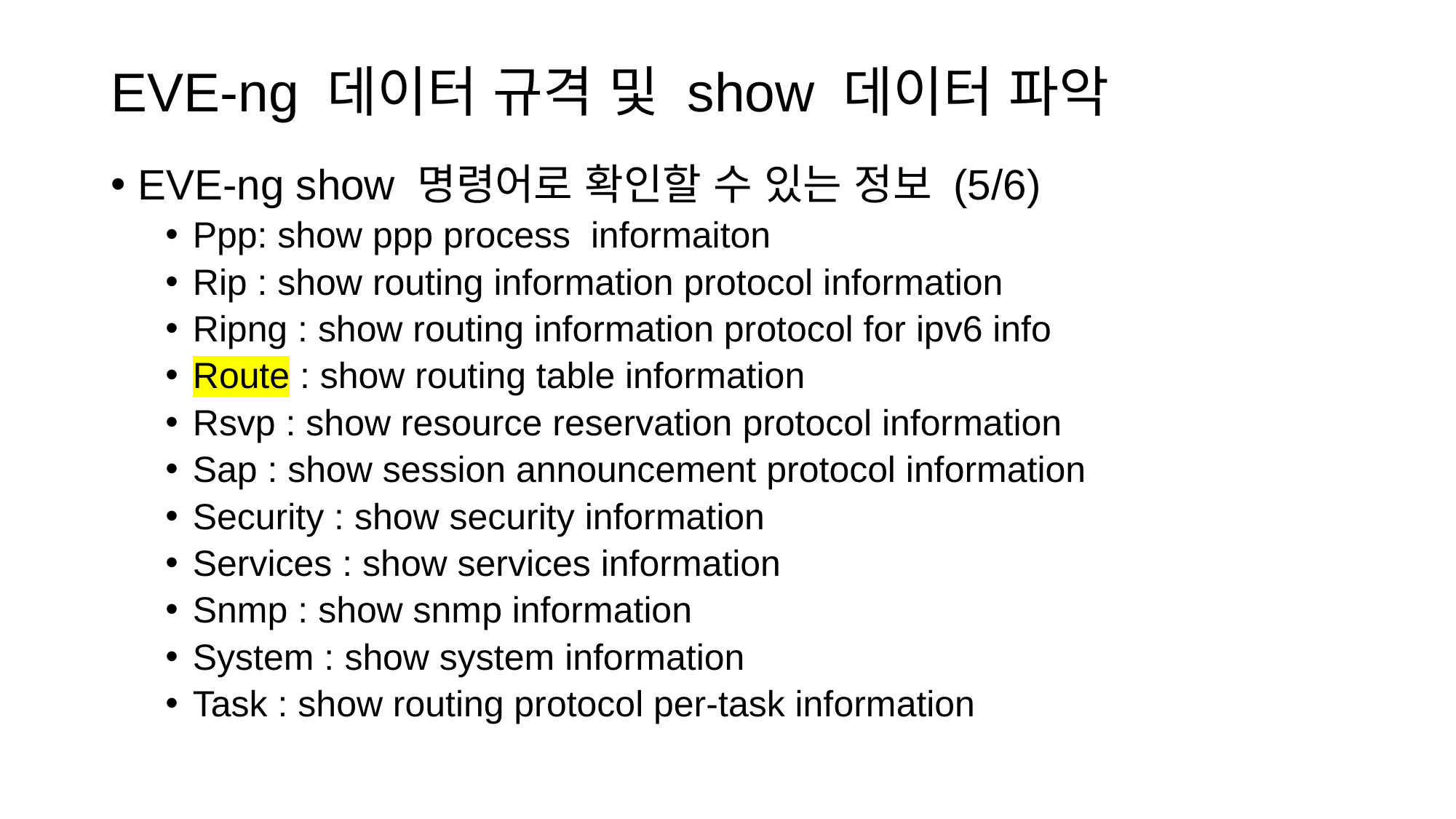

# EVE-ng 데이터 규격 및 show 데이터 파악
EVE-ng show 명령어로 확인할 수 있는 정보 (5/6)
Ppp: show ppp process  informaiton
Rip : show routing information protocol information
Ripng : show routing information protocol for ipv6 info
Route : show routing table information
Rsvp : show resource reservation protocol information
Sap : show session announcement protocol information
Security : show security information
Services : show services information
Snmp : show snmp information
System : show system information
Task : show routing protocol per-task information